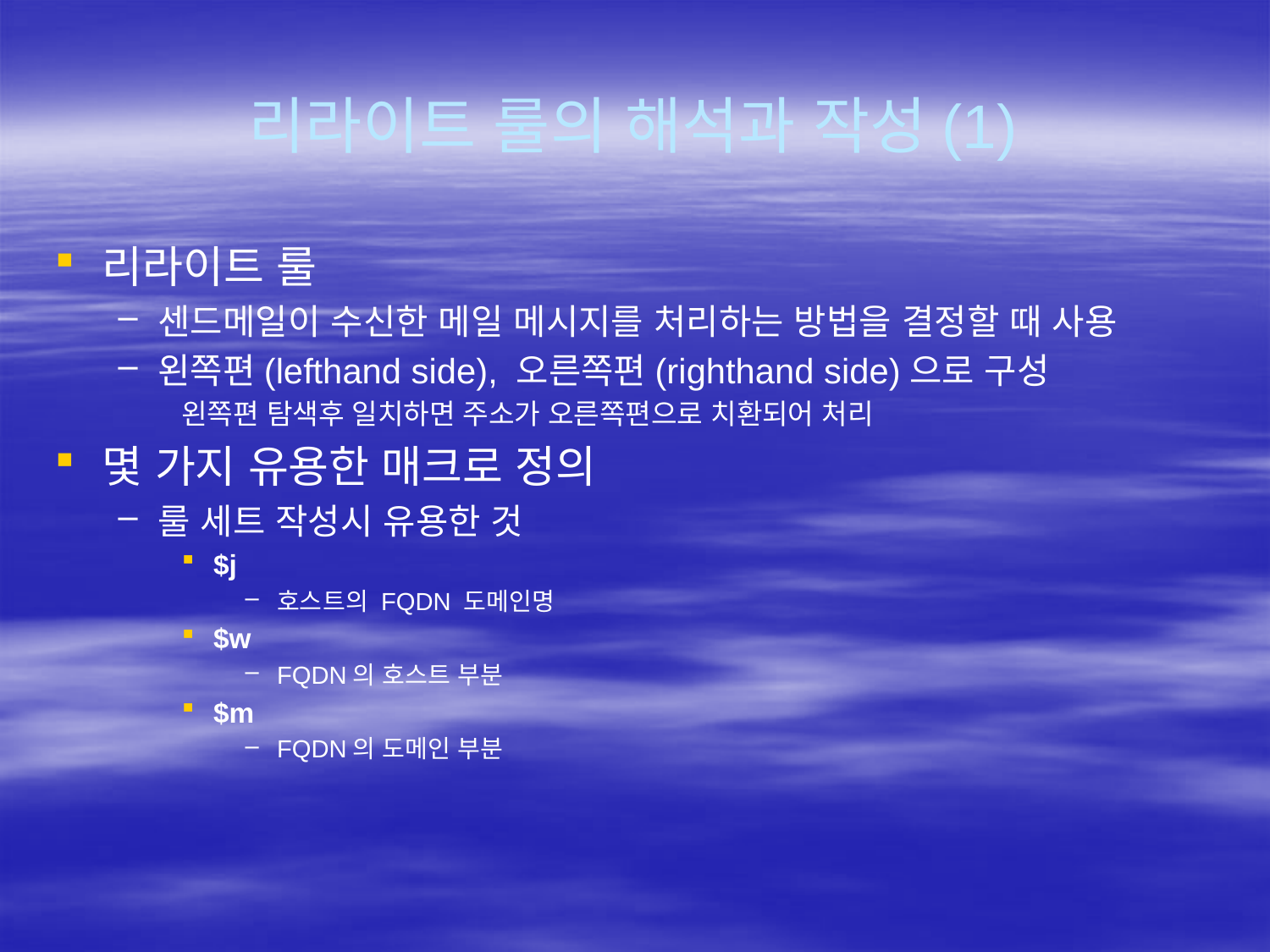

# 리라이트 룰의 해석과 작성(1)
리라이트 룰
센드메일이 수신한 메일 메시지를 처리하는 방법을 결정할 때 사용
왼쪽편(lefthand side), 오른쪽편(righthand side)으로 구성
왼쪽편 탐색후 일치하면 주소가 오른쪽편으로 치환되어 처리
몇 가지 유용한 매크로 정의
룰 세트 작성시 유용한 것
$j
호스트의 FQDN 도메인명
$w
FQDN의 호스트 부분
$m
FQDN의 도메인 부분